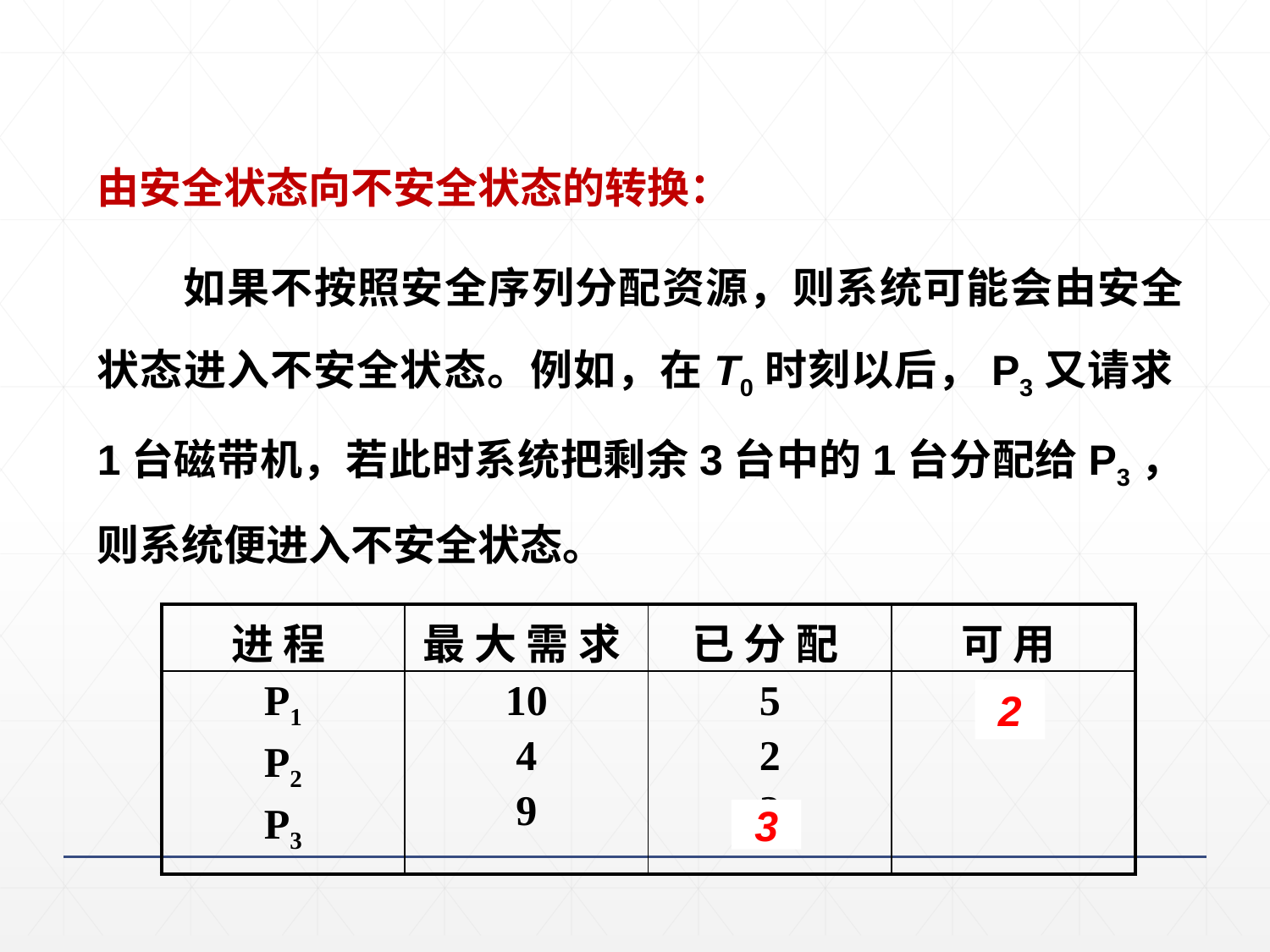

153
由安全状态向不安全状态的转换：
       如果不按照安全序列分配资源，则系统可能会由安全状态进入不安全状态。例如，在T0时刻以后，P3又请求1台磁带机，若此时系统把剩余3台中的1台分配给P3，则系统便进入不安全状态。
| 进 程 | 最 大 需 求 | 已 分 配 | 可 用 |
| --- | --- | --- | --- |
| P1 P2 P3 | 10 4 9 | 5 2 2 | 3 |
2
3